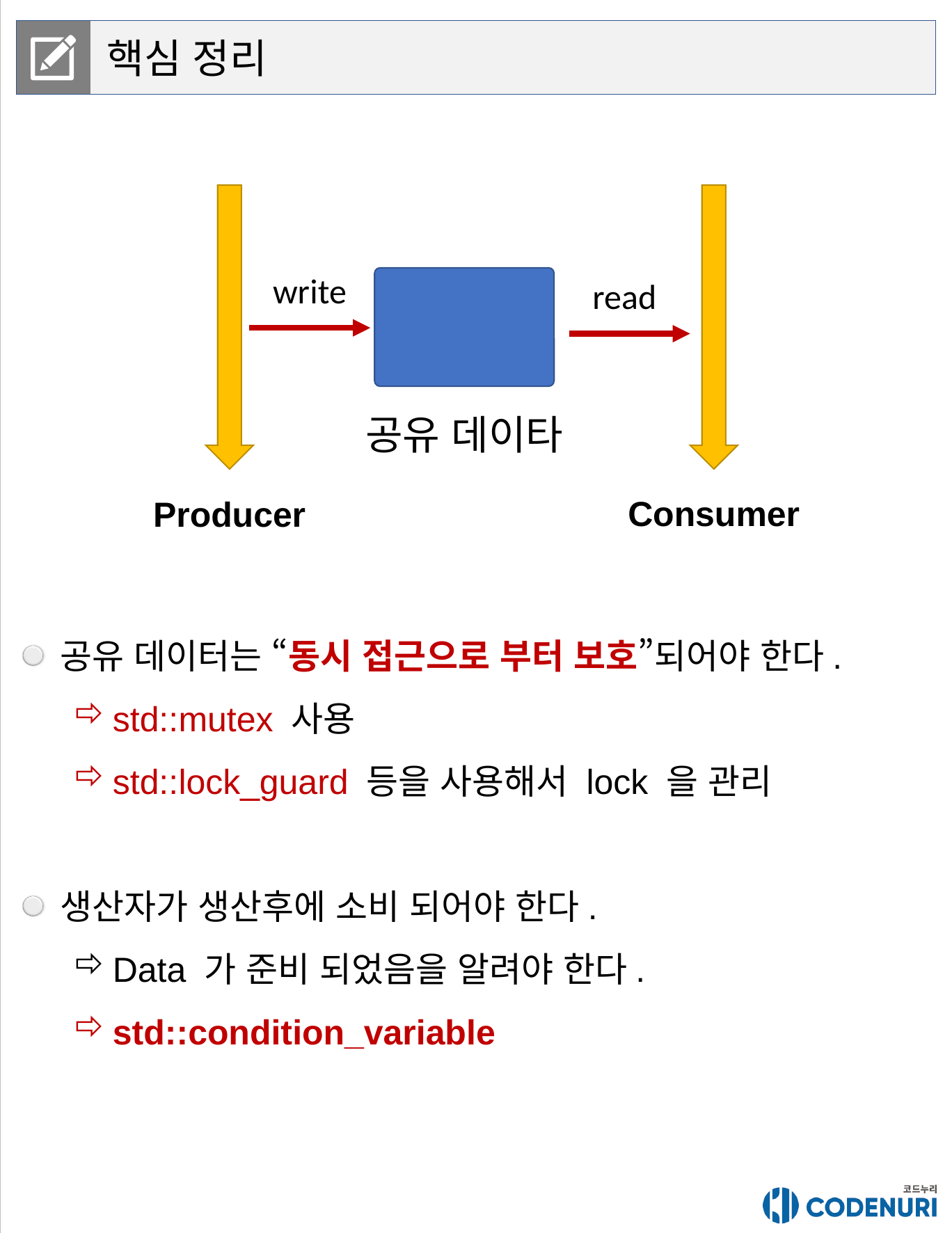

핵심 정리

read
write

공유 데이타
Consumer
Producer
공유 데이터는 “동시 접근으로 부터 보호”되어야 한다.
std::mutex 사용
std::lock_guard 등을 사용해서 lock 을 관리

생산자가 생산후에 소비 되어야 한다.
Data 가 준비 되었음을 알려야 한다.
std::condition_variable